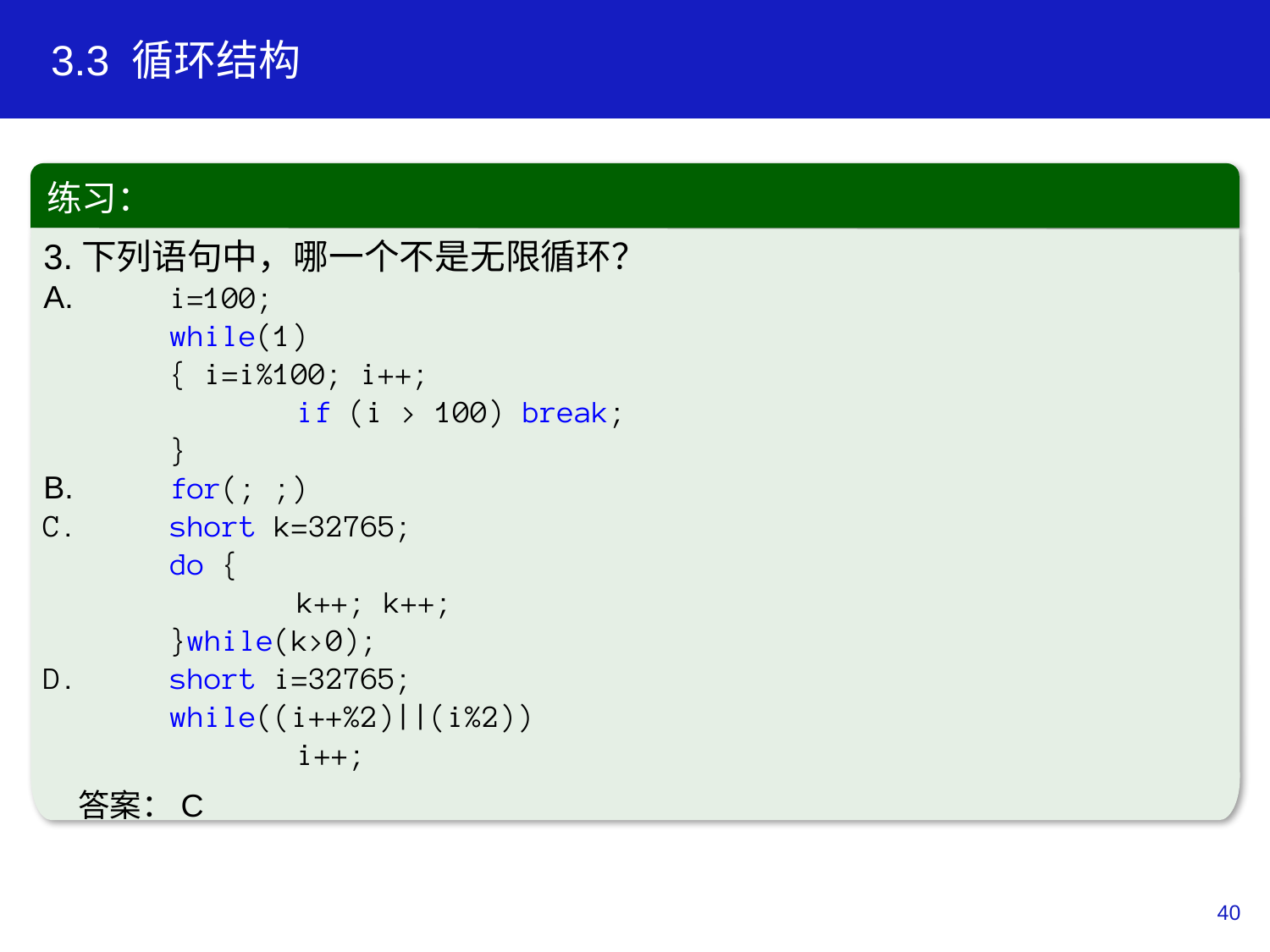

# 3.3 循环结构
练习：
3.下列语句中，哪一个不是无限循环？
A. 	i=100;
	while(1)
	{ i=i%100; i++;
		if (i > 100) break;
	}
B. 	for(; ;)
C. 	short k=32765;
	do {
		k++; k++;
	}while(k>0);
D. 	short i=32765;
	while((i++%2)||(i%2))
		i++;

答案：C
40